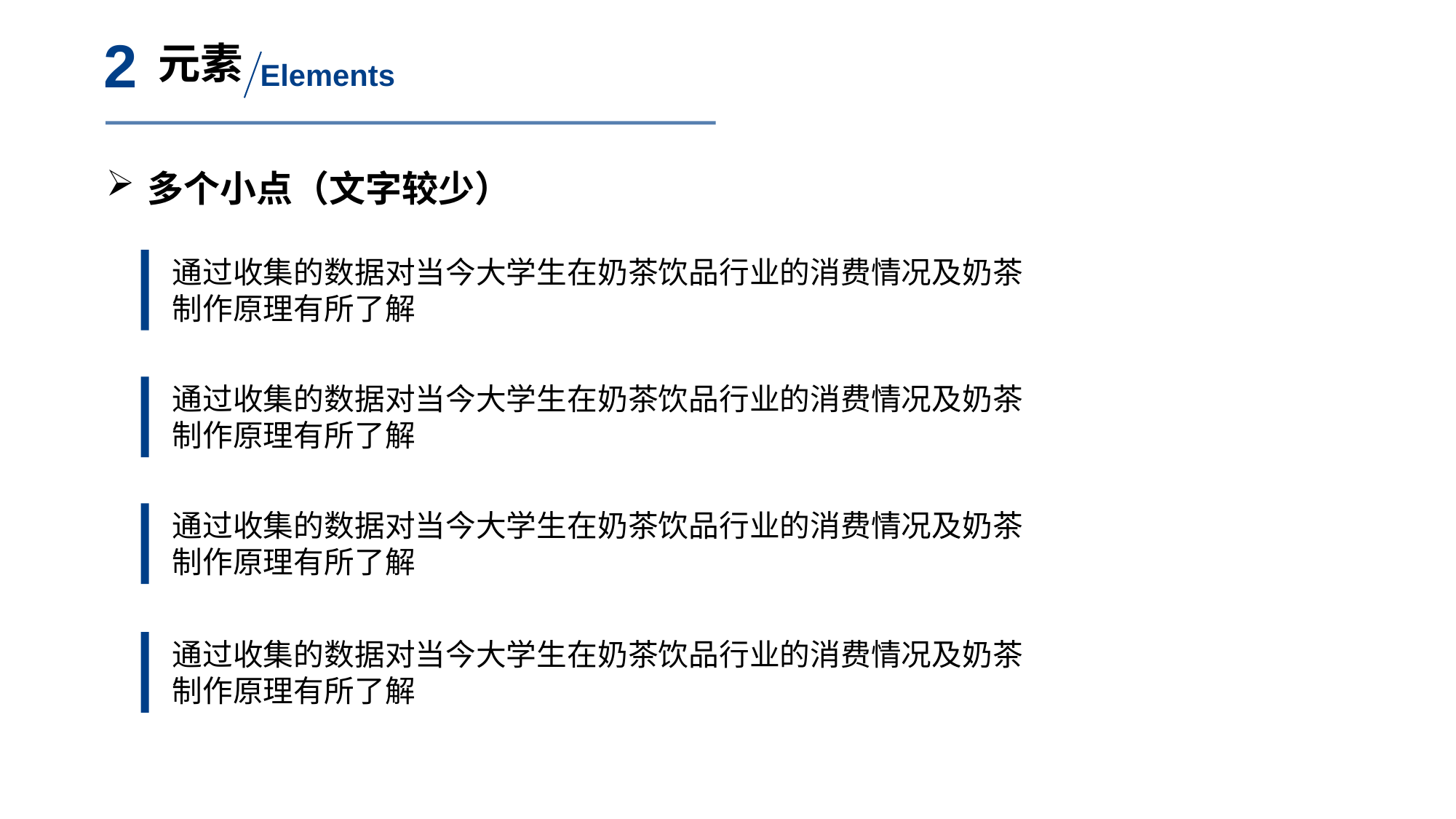

2
元素
Elements
多个小点（文字较少）
通过收集的数据对当今大学生在奶茶饮品行业的消费情况及奶茶制作原理有所了解

通过收集的数据对当今大学生在奶茶饮品行业的消费情况及奶茶制作原理有所了解

通过收集的数据对当今大学生在奶茶饮品行业的消费情况及奶茶制作原理有所了解

通过收集的数据对当今大学生在奶茶饮品行业的消费情况及奶茶制作原理有所了解